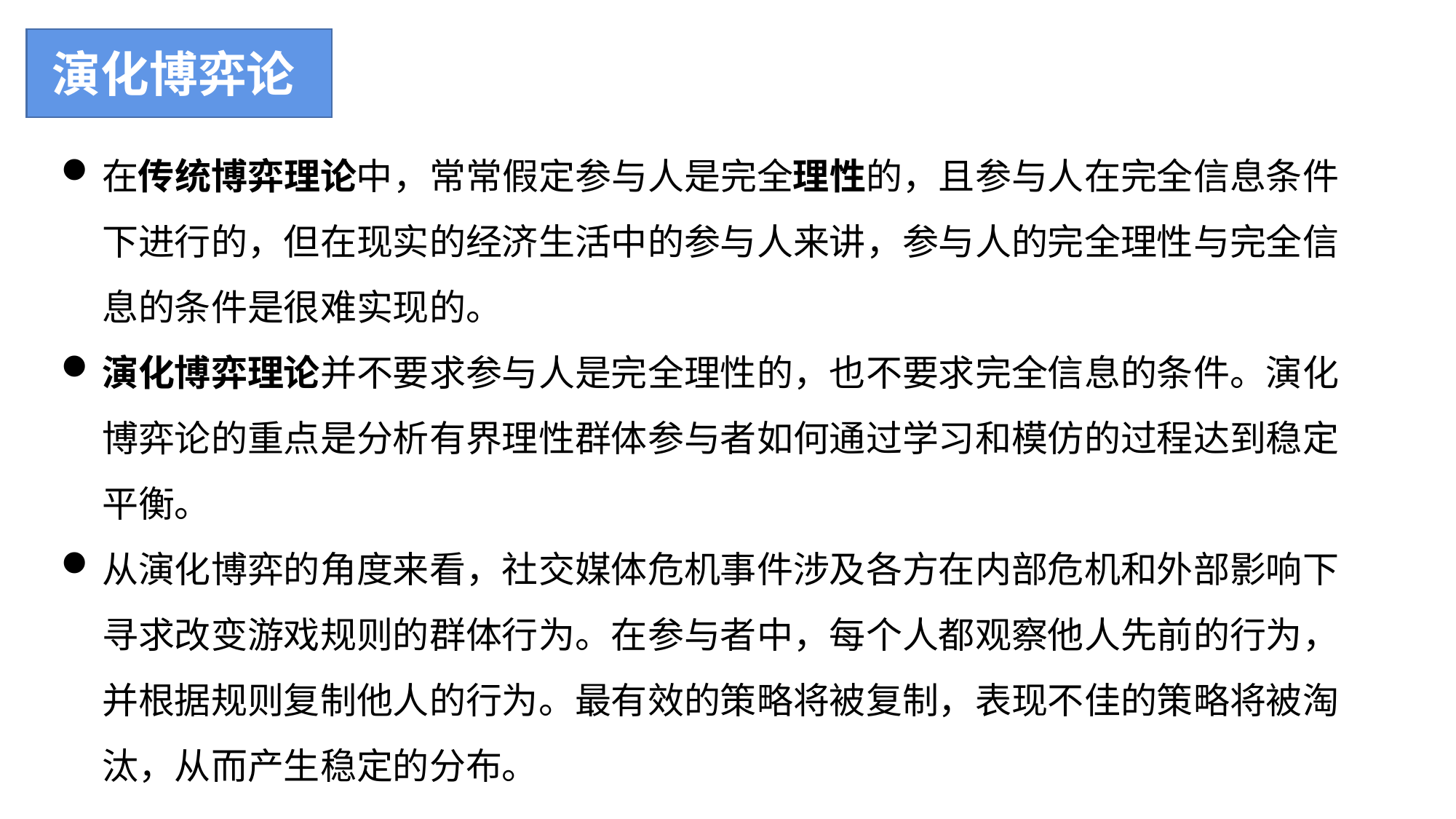

演化博弈论
在传统博弈理论中，常常假定参与人是完全理性的，且参与人在完全信息条件下进行的，但在现实的经济生活中的参与人来讲，参与人的完全理性与完全信息的条件是很难实现的。
演化博弈理论并不要求参与人是完全理性的，也不要求完全信息的条件。演化博弈论的重点是分析有界理性群体参与者如何通过学习和模仿的过程达到稳定平衡。
从演化博弈的角度来看，社交媒体危机事件涉及各方在内部危机和外部影响下寻求改变游戏规则的群体行为。在参与者中，每个人都观察他人先前的行为，并根据规则复制他人的行为。最有效的策略将被复制，表现不佳的策略将被淘汰，从而产生稳定的分布。

5